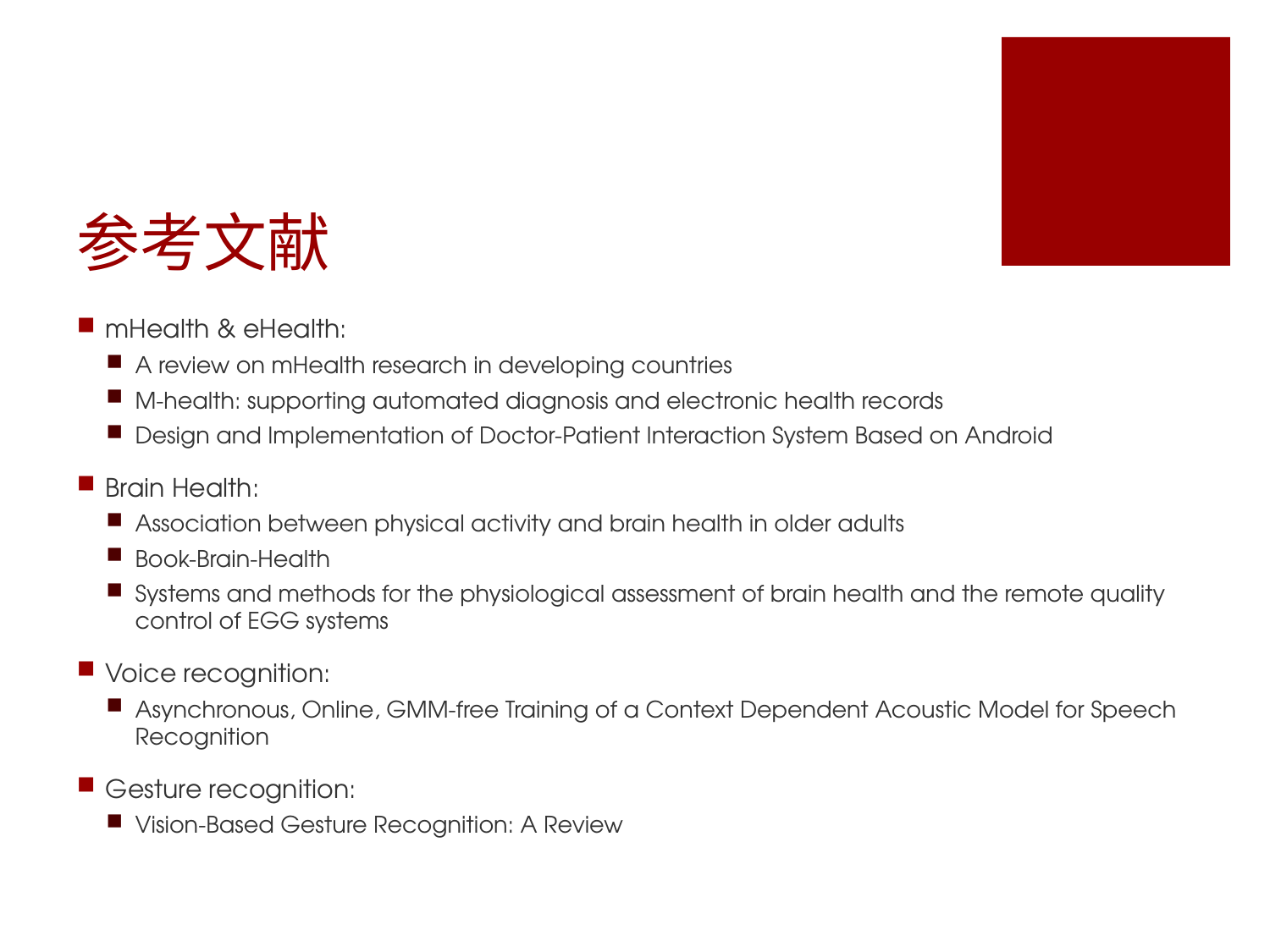

# 参考文献
mHealth & eHealth:
A review on mHealth research in developing countries
M-health: supporting automated diagnosis and electronic health records
Design and Implementation of Doctor-Patient Interaction System Based on Android
Brain Health:
Association between physical activity and brain health in older adults
Book-Brain-Health
Systems and methods for the physiological assessment of brain health and the remote quality control of EGG systems
Voice recognition:
Asynchronous, Online, GMM-free Training of a Context Dependent Acoustic Model for Speech Recognition
Gesture recognition:
Vision-Based Gesture Recognition: A Review